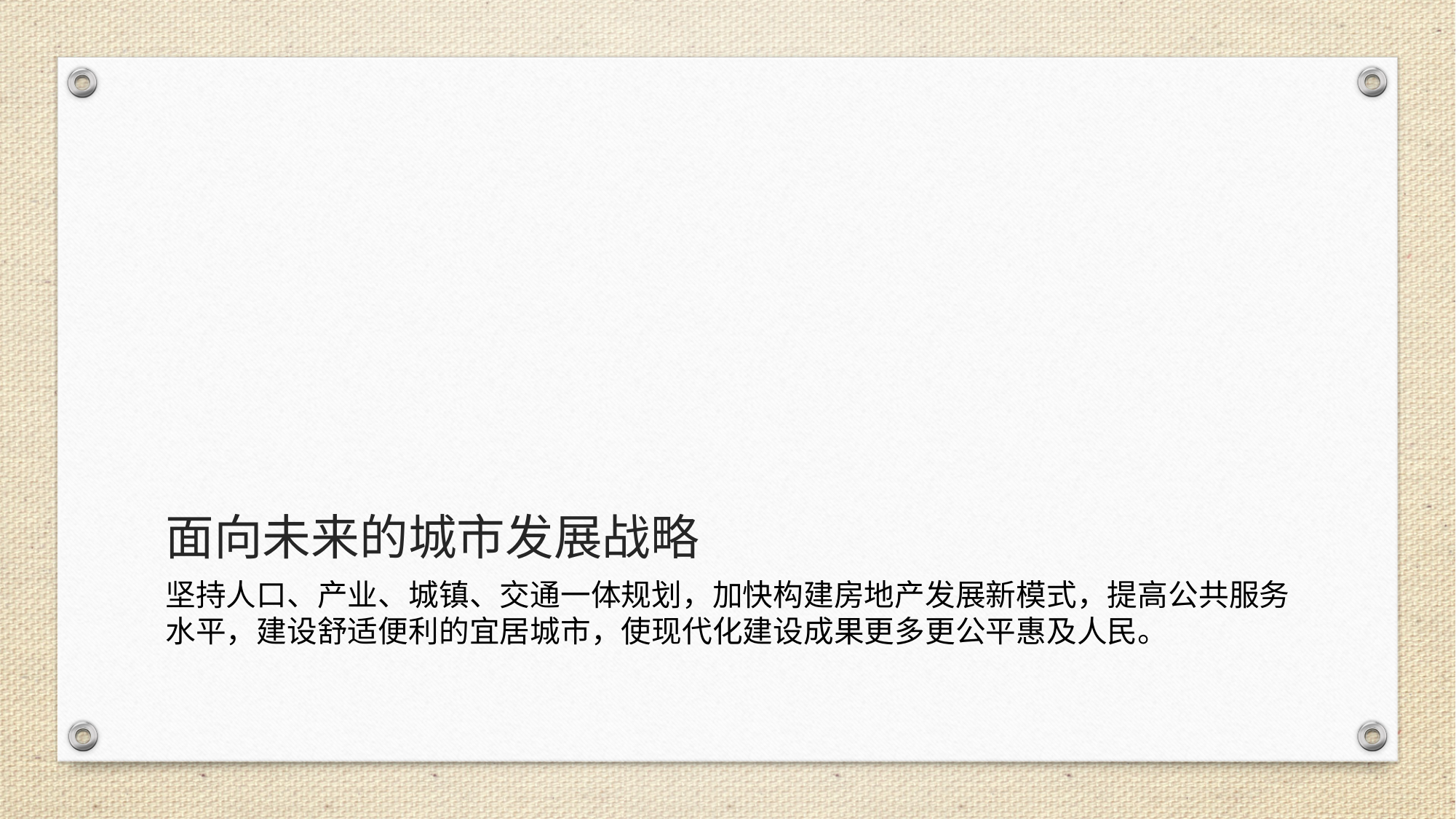

# 面向未来的城市发展战略
坚持人口、产业、城镇、交通一体规划，加快构建房地产发展新模式，提高公共服务水平，建设舒适便利的宜居城市，使现代化建设成果更多更公平惠及人民。